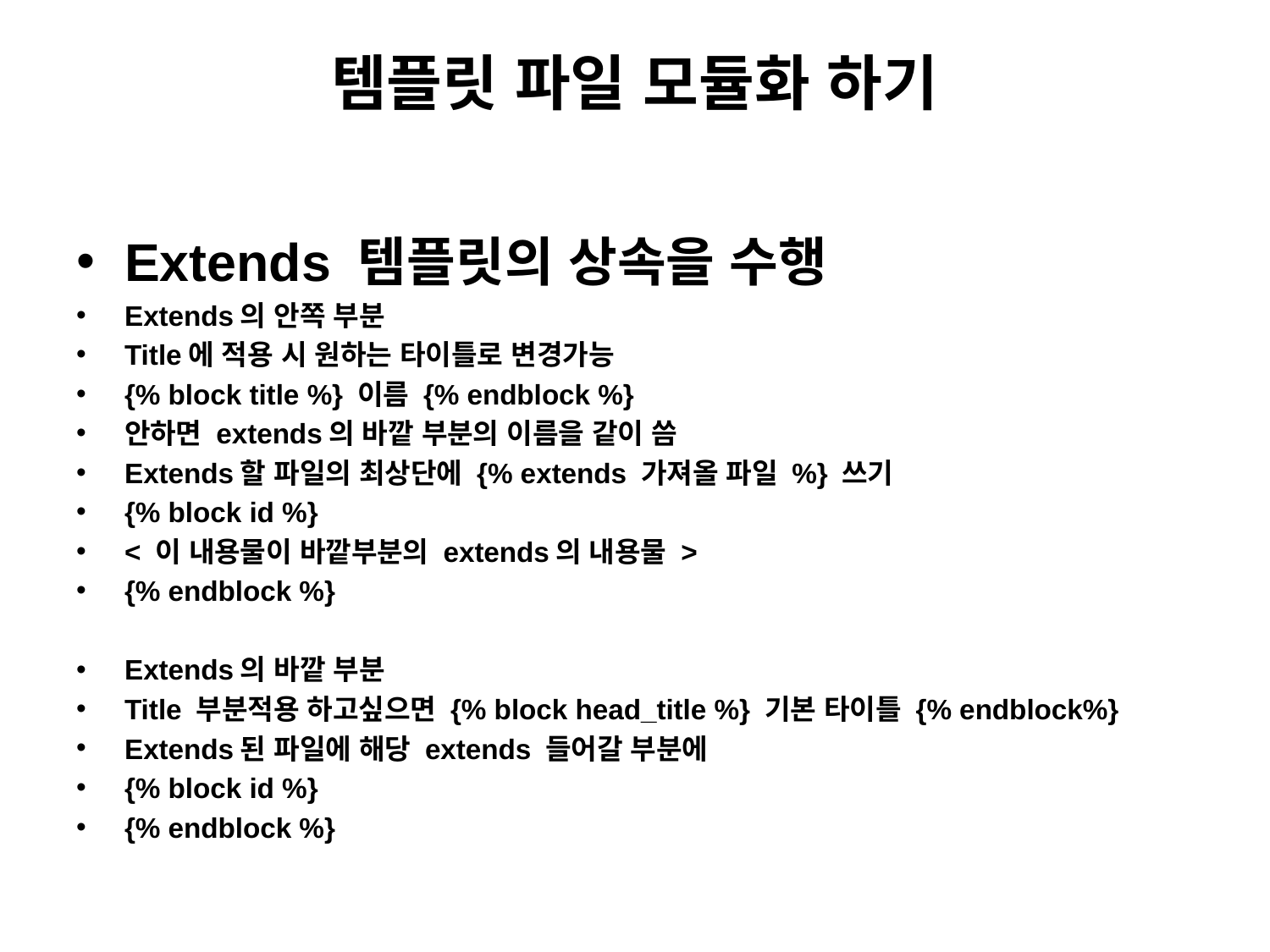

# 템플릿 파일 모듈화 하기
Extends 템플릿의 상속을 수행
Extends의 안쪽 부분
Title에 적용 시 원하는 타이틀로 변경가능
{% block title %} 이름 {% endblock %}
안하면 extends의 바깥 부분의 이름을 같이 씀
Extends할 파일의 최상단에 {% extends 가져올 파일 %} 쓰기
{% block id %}
< 이 내용물이 바깥부분의 extends의 내용물 >
{% endblock %}

Extends의 바깥 부분
Title 부분적용 하고싶으면 {% block head_title %} 기본 타이틀 {% endblock%}
Extends된 파일에 해당 extends 들어갈 부분에
{% block id %}
{% endblock %}